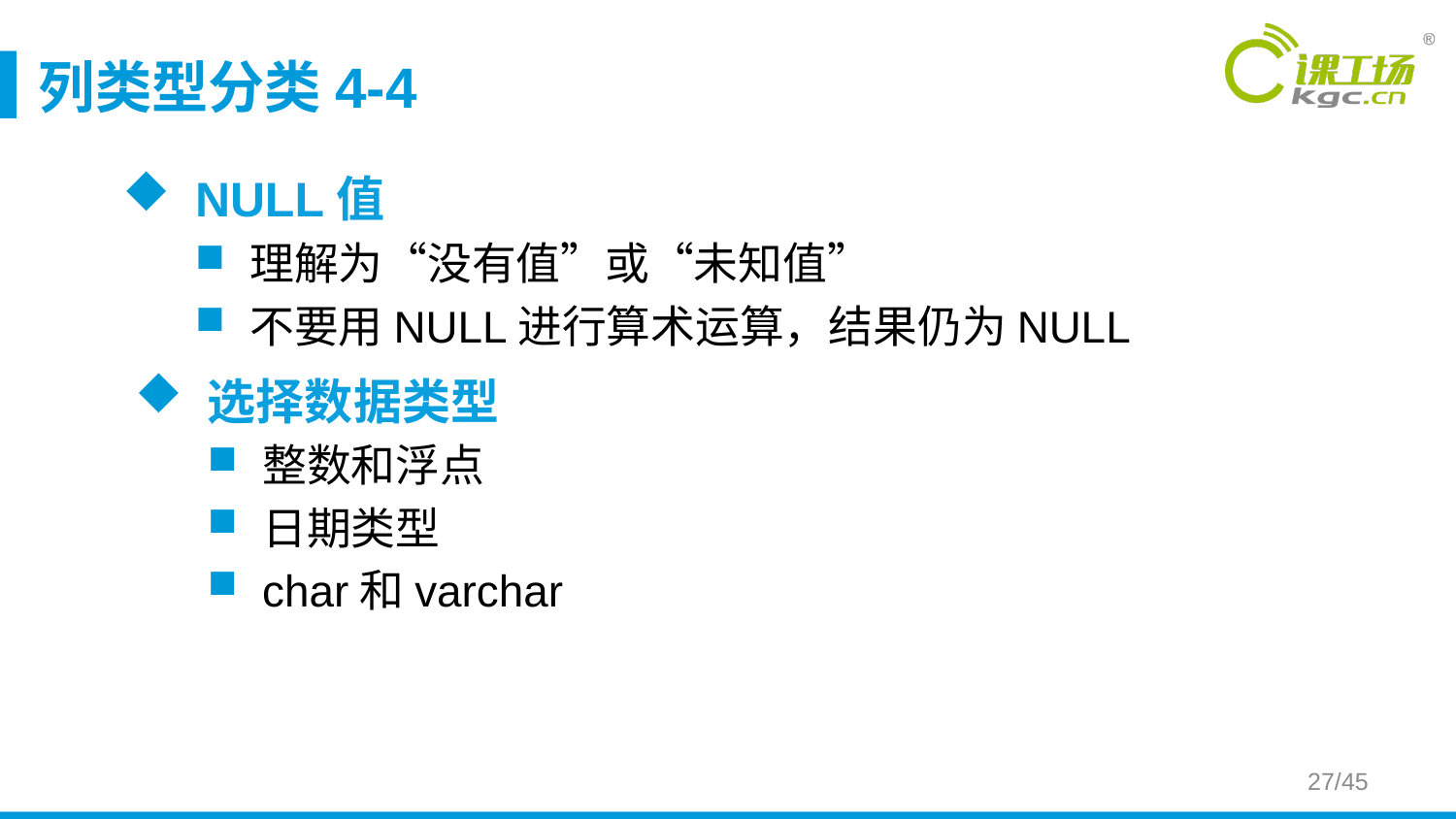

# 列类型分类4-4
NULL值
理解为“没有值”或“未知值”
不要用NULL进行算术运算，结果仍为NULL

选择数据类型
整数和浮点
日期类型
char和varchar

27/45